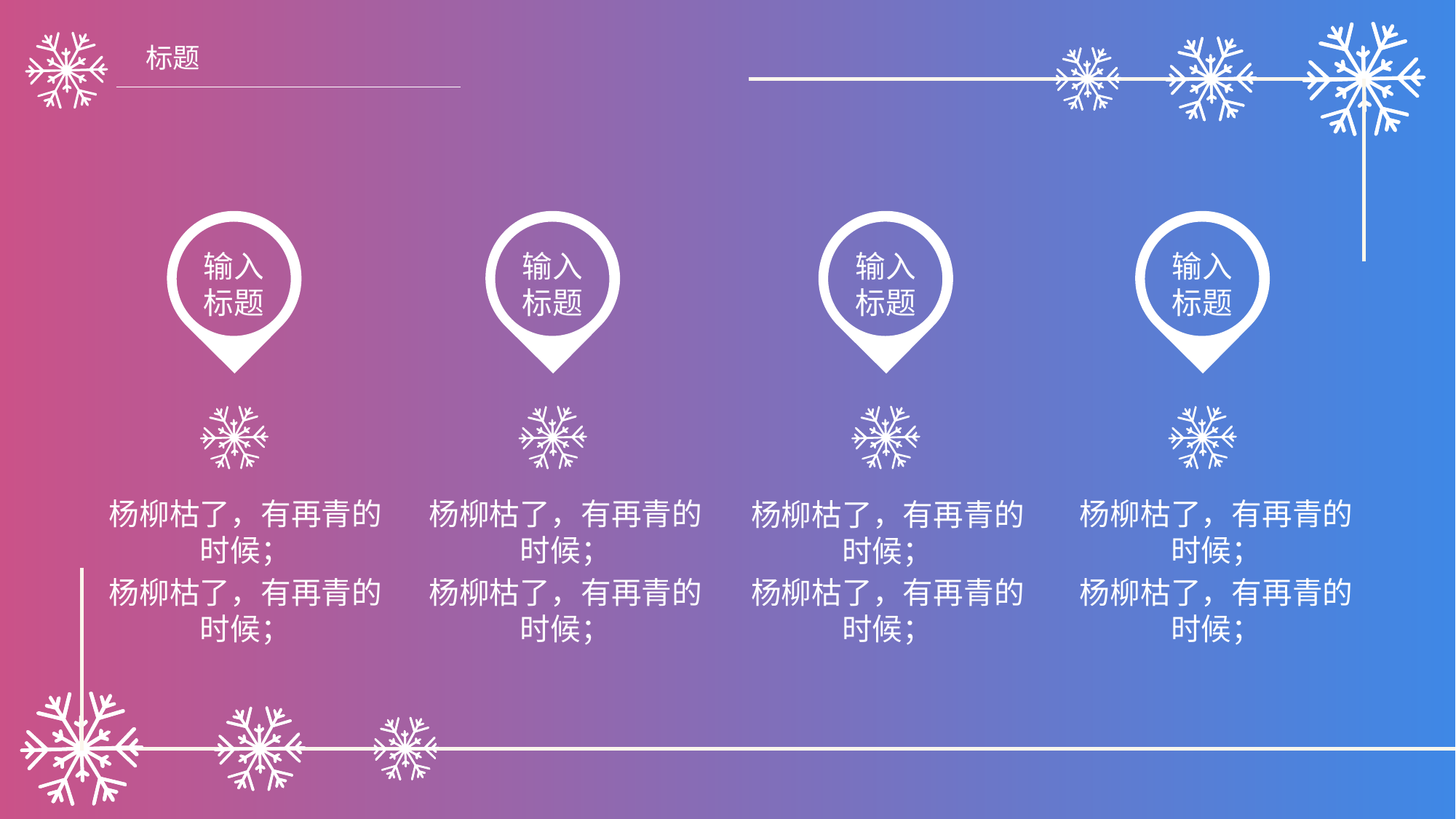

标题

输入
标题

输入
标题

输入
标题

输入
标题

杨柳枯了，有再青的时候；
杨柳枯了，有再青的时候；
杨柳枯了，有再青的时候；
杨柳枯了，有再青的时候；
杨柳枯了，有再青的时候；
杨柳枯了，有再青的时候；
杨柳枯了，有再青的时候；
杨柳枯了，有再青的时候；